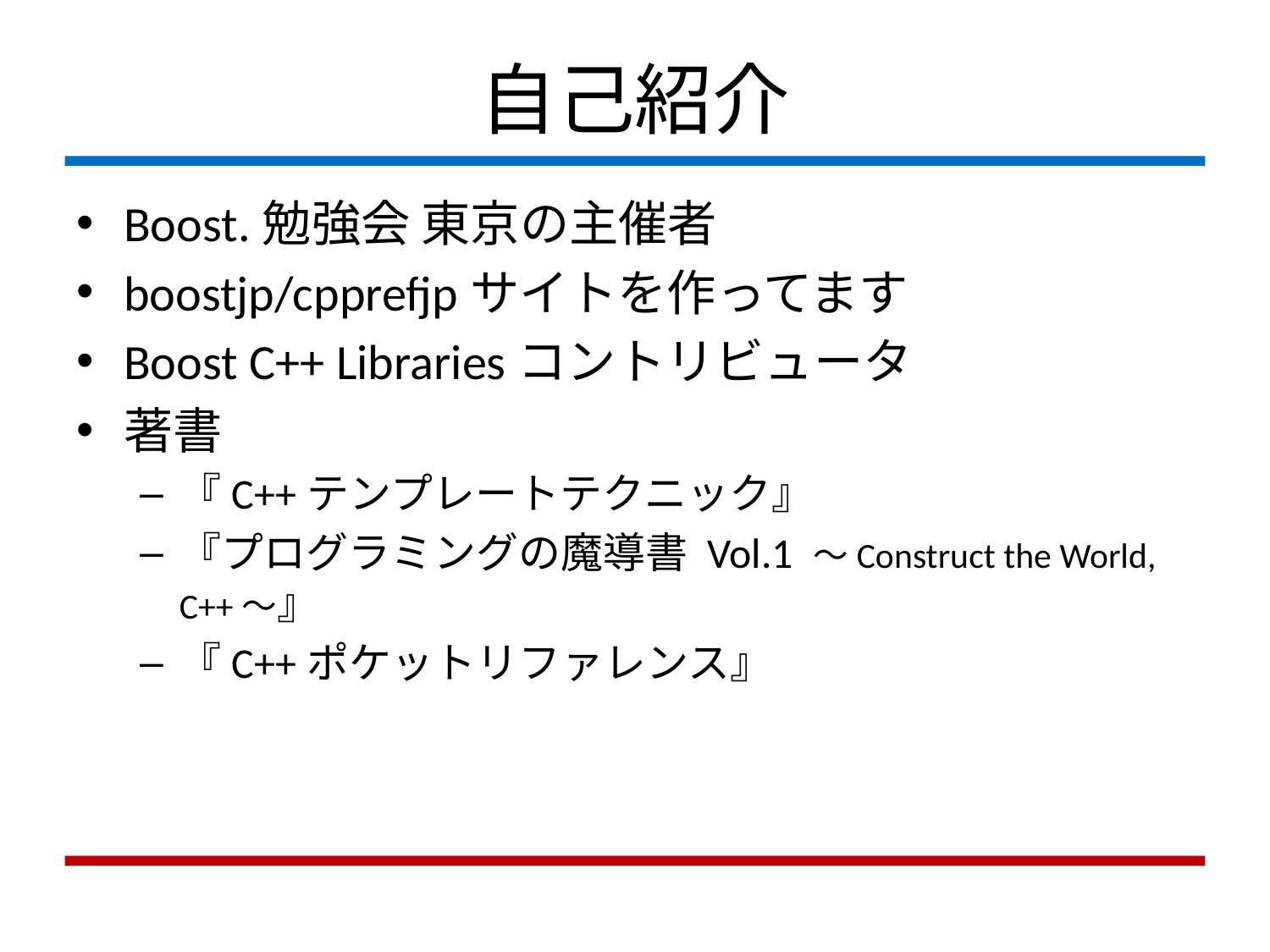

# 自己紹介
Boost.勉強会 東京の主催者
boostjp/cpprefjpサイトを作ってます
Boost C++ Librariesコントリビュータ
著書
『C++テンプレートテクニック』
『プログラミングの魔導書 Vol.1 ～Construct the World, C++～』
『C++ポケットリファレンス』